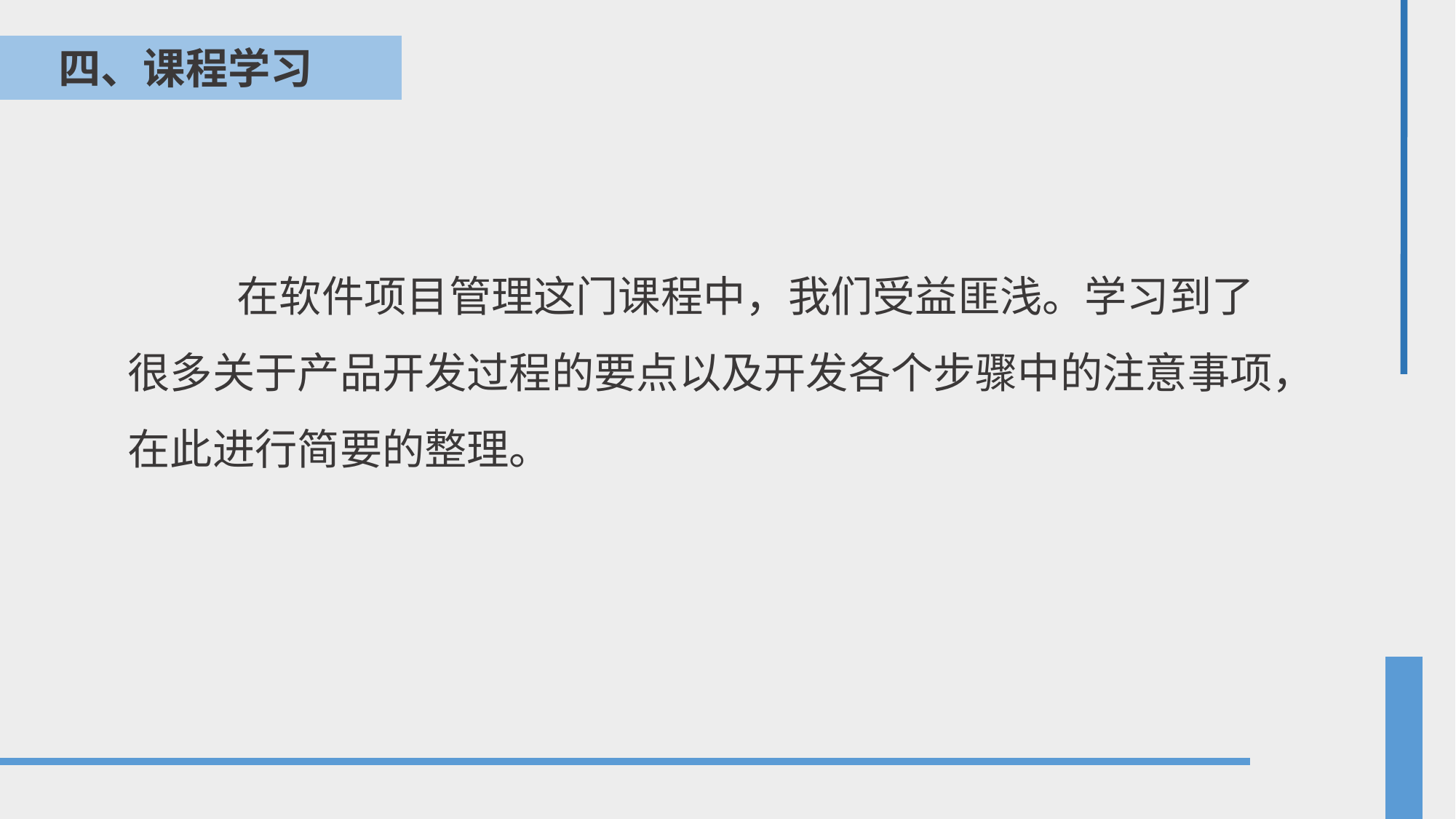

四、课程学习
	在软件项目管理这门课程中，我们受益匪浅。学习到了很多关于产品开发过程的要点以及开发各个步骤中的注意事项，在此进行简要的整理。